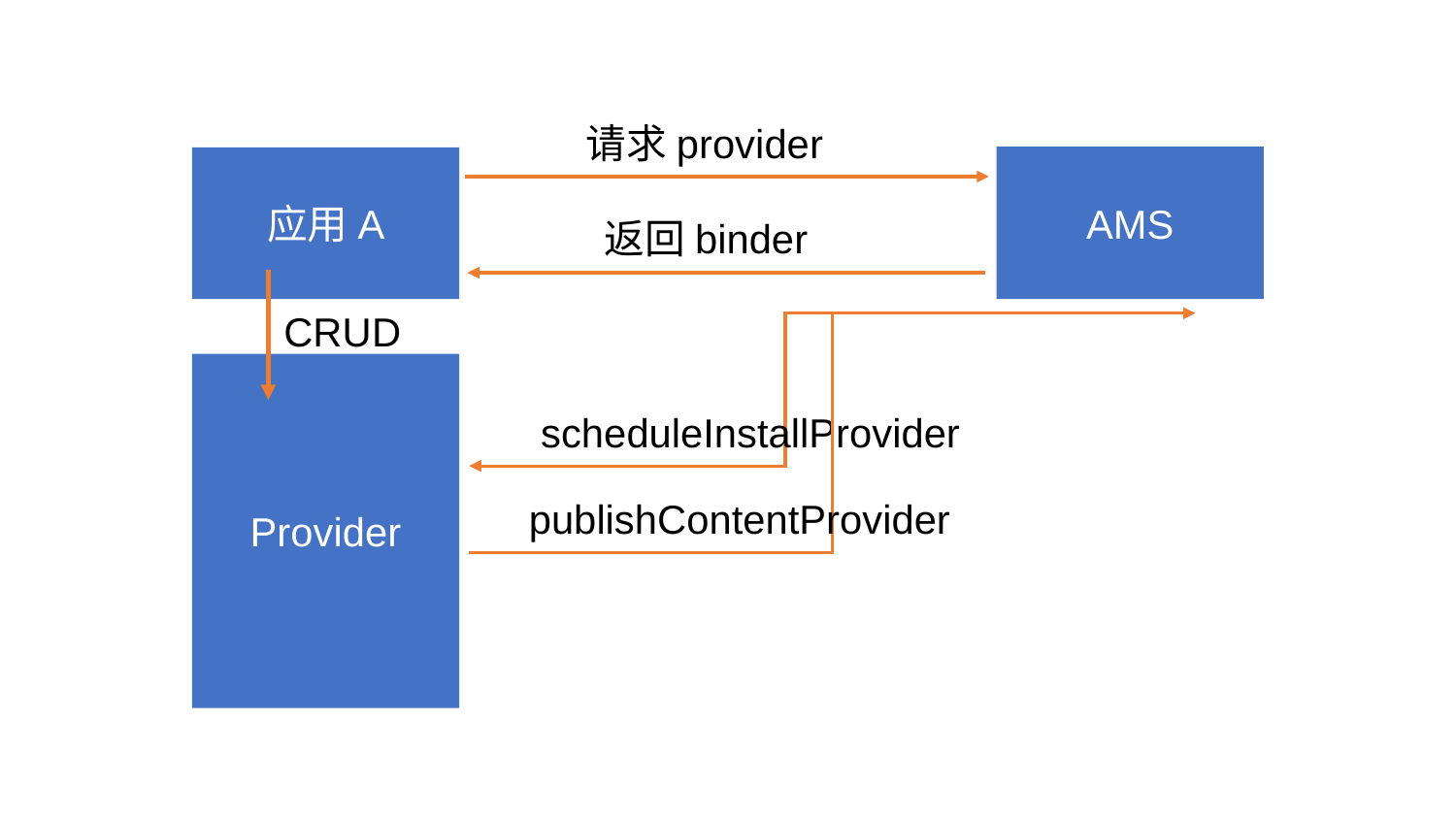

请求provider
AMS
应用A
返回binder
CRUD
Provider
scheduleInstallProvider
publishContentProvider